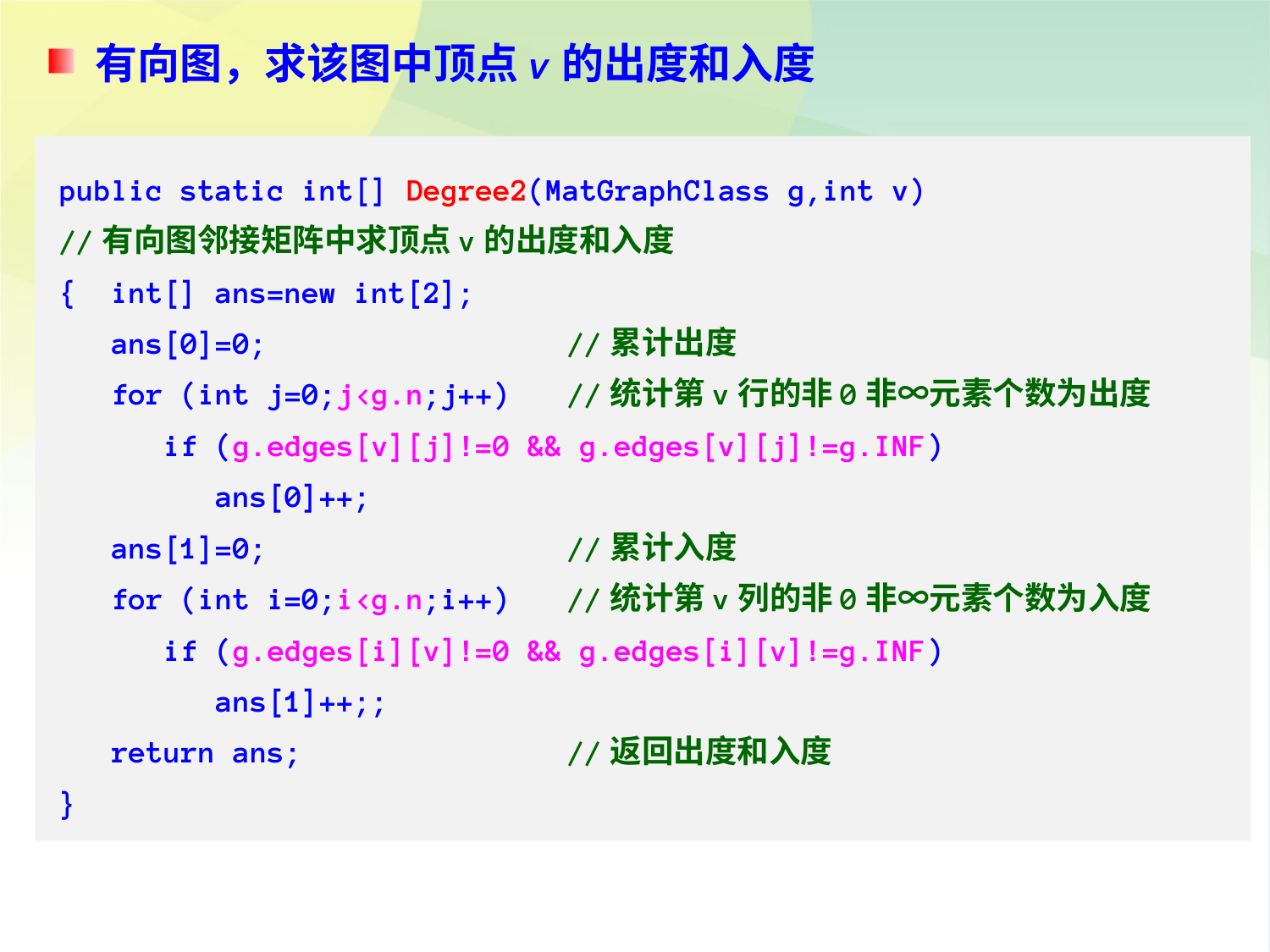

有向图，求该图中顶点v的出度和入度
public static int[] Degree2(MatGraphClass g,int v)
//有向图邻接矩阵中求顶点v的出度和入度
{  int[] ans=new int[2];
   ans[0]=0;			//累计出度
   for (int j=0;j<g.n;j++)	//统计第v行的非0非∞元素个数为出度
      if (g.edges[v][j]!=0 && g.edges[v][j]!=g.INF)
         ans[0]++;
   ans[1]=0;			//累计入度
   for (int i=0;i<g.n;i++)	//统计第v列的非0非∞元素个数为入度
      if (g.edges[i][v]!=0 && g.edges[i][v]!=g.INF)
         ans[1]++;;
   return ans;			//返回出度和入度
}